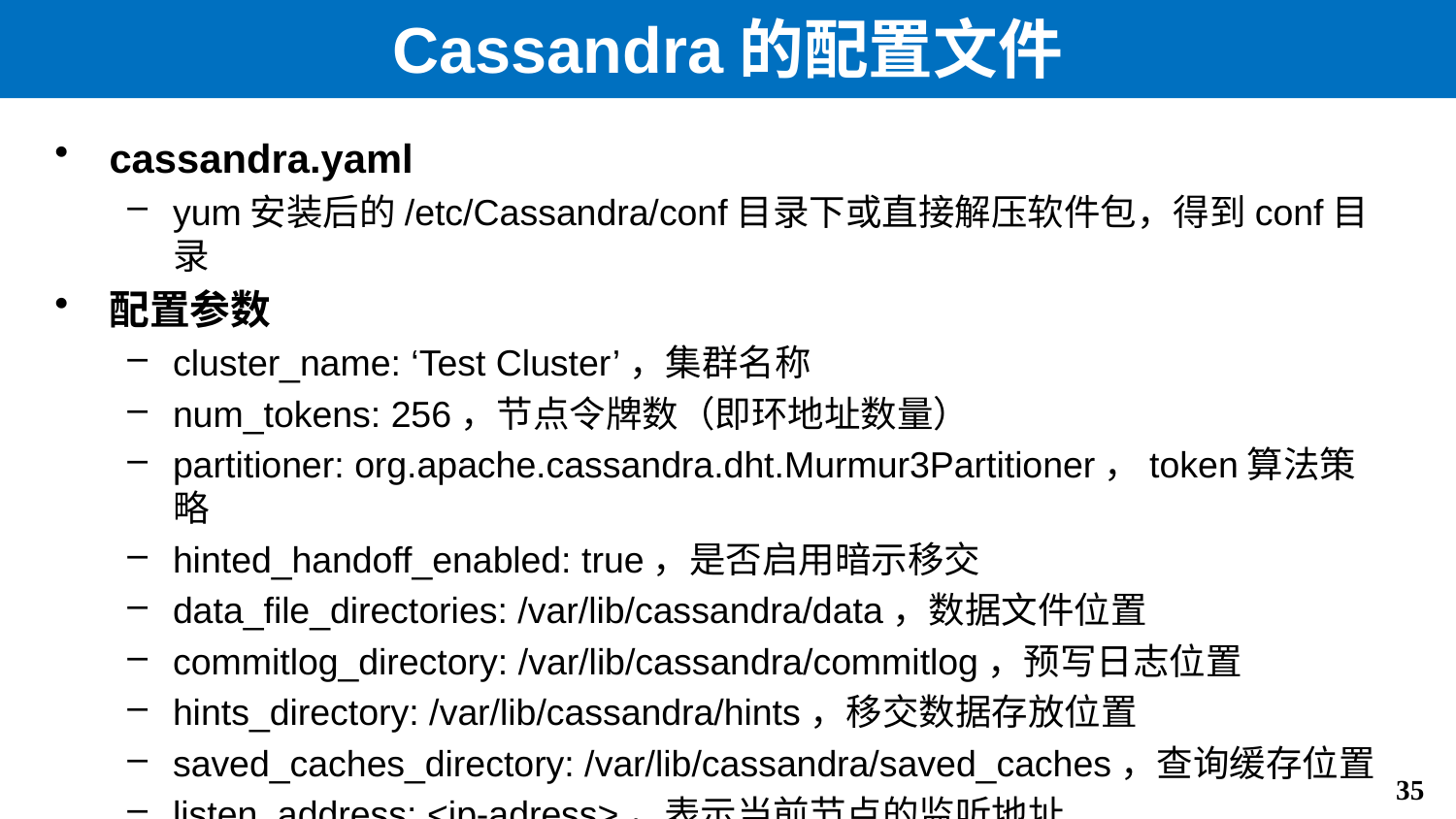

# Cassandra的配置文件
cassandra.yaml
yum安装后的/etc/Cassandra/conf目录下或直接解压软件包，得到conf目录
配置参数
cluster_name: ‘Test Cluster’，集群名称
num_tokens: 256，节点令牌数（即环地址数量）
partitioner: org.apache.cassandra.dht.Murmur3Partitioner，token算法策略
hinted_handoff_enabled: true，是否启用暗示移交
data_file_directories: /var/lib/cassandra/data，数据文件位置
commitlog_directory: /var/lib/cassandra/commitlog，预写日志位置
hints_directory: /var/lib/cassandra/hints，移交数据存放位置
saved_caches_directory: /var/lib/cassandra/saved_caches，查询缓存位置
listen_address: <ip-adress>，表示当前节点的监听地址